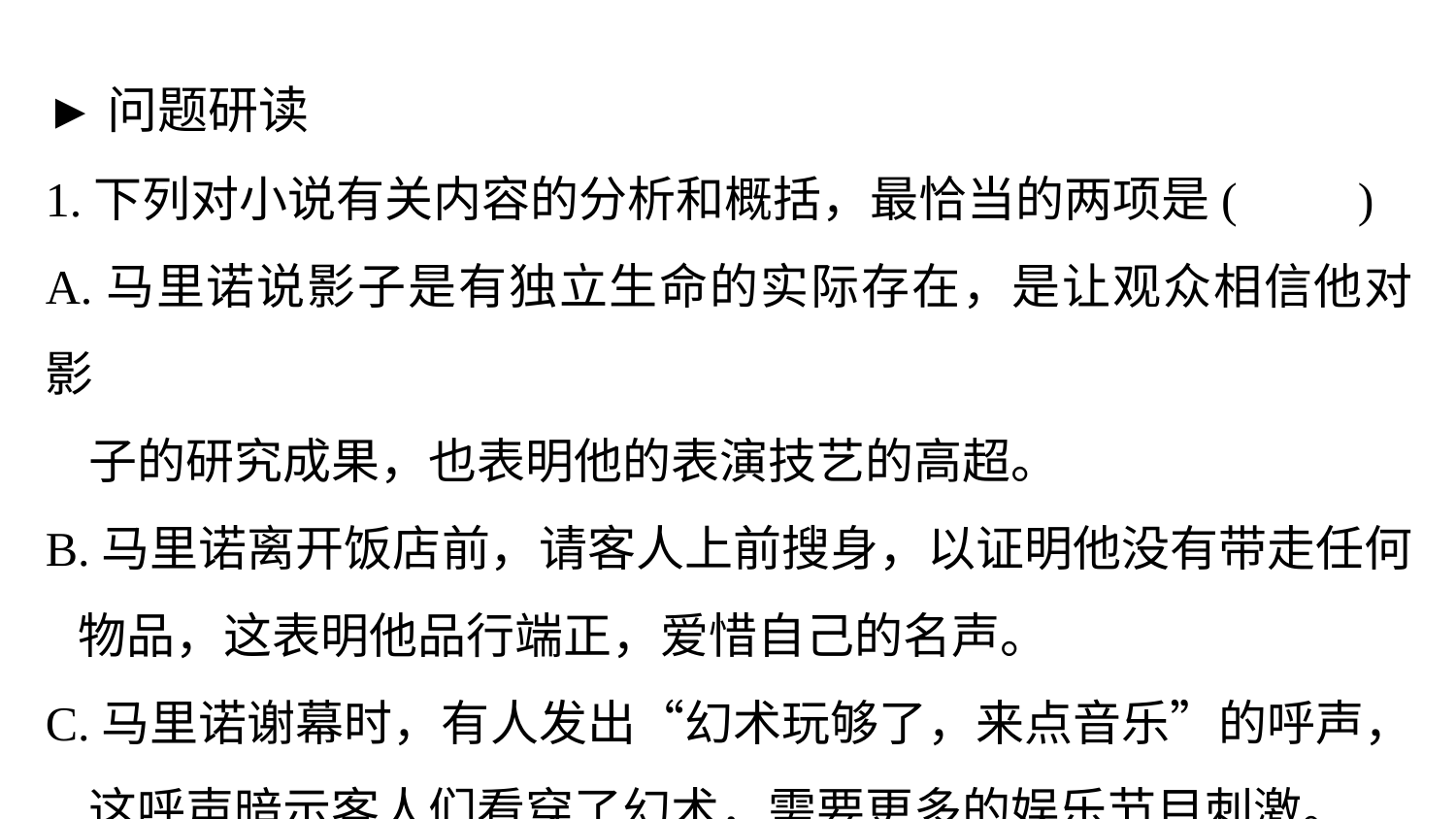

►问题研读
1.下列对小说有关内容的分析和概括，最恰当的两项是(　　)
A.马里诺说影子是有独立生命的实际存在，是让观众相信他对影
    子的研究成果，也表明他的表演技艺的高超。
B.马里诺离开饭店前，请客人上前搜身，以证明他没有带走任何
   物品，这表明他品行端正，爱惜自己的名声。
C.马里诺谢幕时，有人发出“幻术玩够了，来点音乐”的呼声，
    这呼声暗示客人们看穿了幻术，需要更多的娱乐节目刺激。